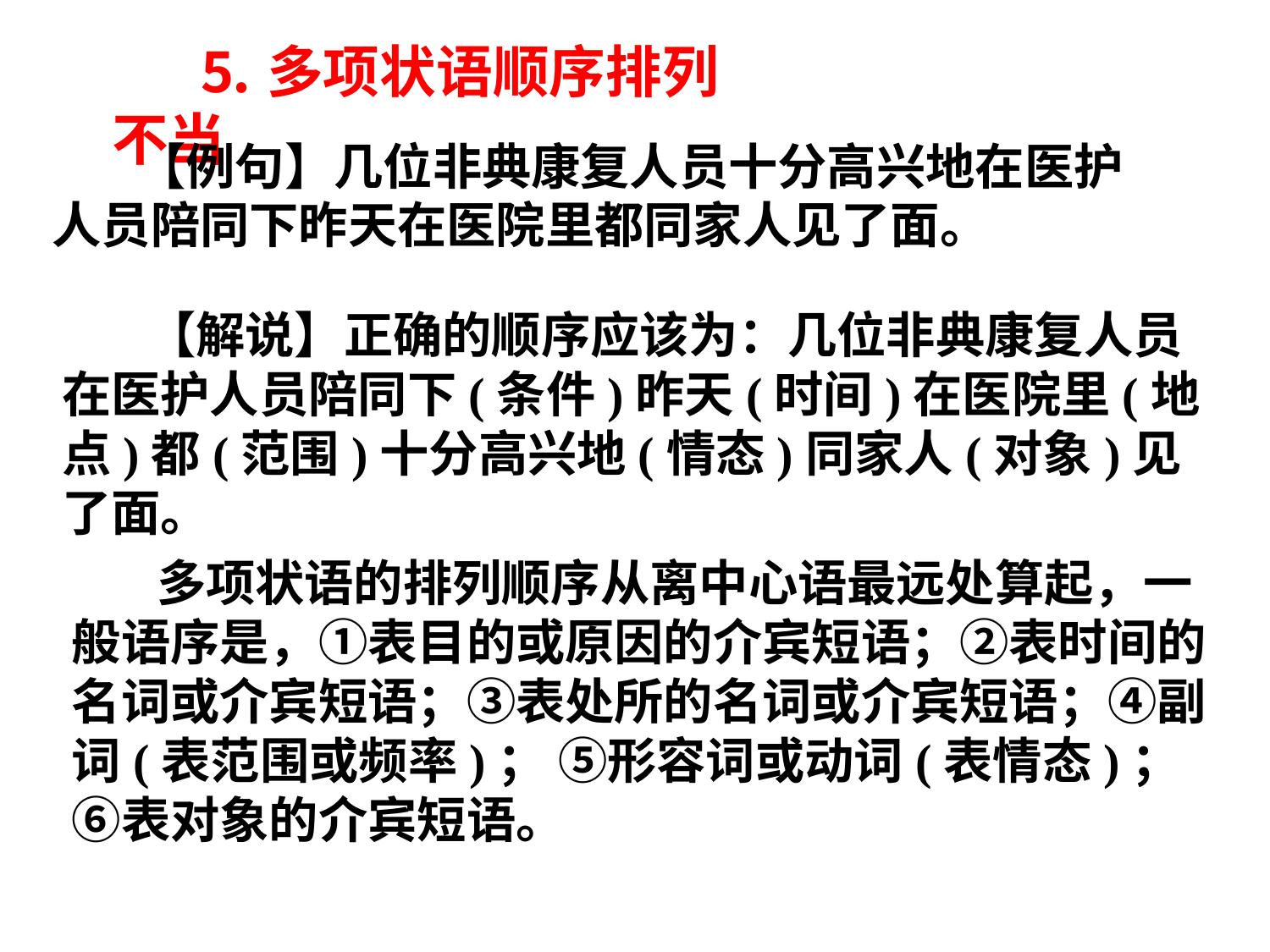

⒌多项状语顺序排列不当
【例句】几位非典康复人员十分高兴地在医护人员陪同下昨天在医院里都同家人见了面。
【解说】正确的顺序应该为：几位非典康复人员在医护人员陪同下(条件)昨天(时间)在医院里(地点)都(范围)十分高兴地(情态)同家人(对象)见了面。
多项状语的排列顺序从离中心语最远处算起，一般语序是，①表目的或原因的介宾短语；②表时间的名词或介宾短语；③表处所的名词或介宾短语；④副词(表范围或频率)； ⑤形容词或动词(表情态)； ⑥表对象的介宾短语。